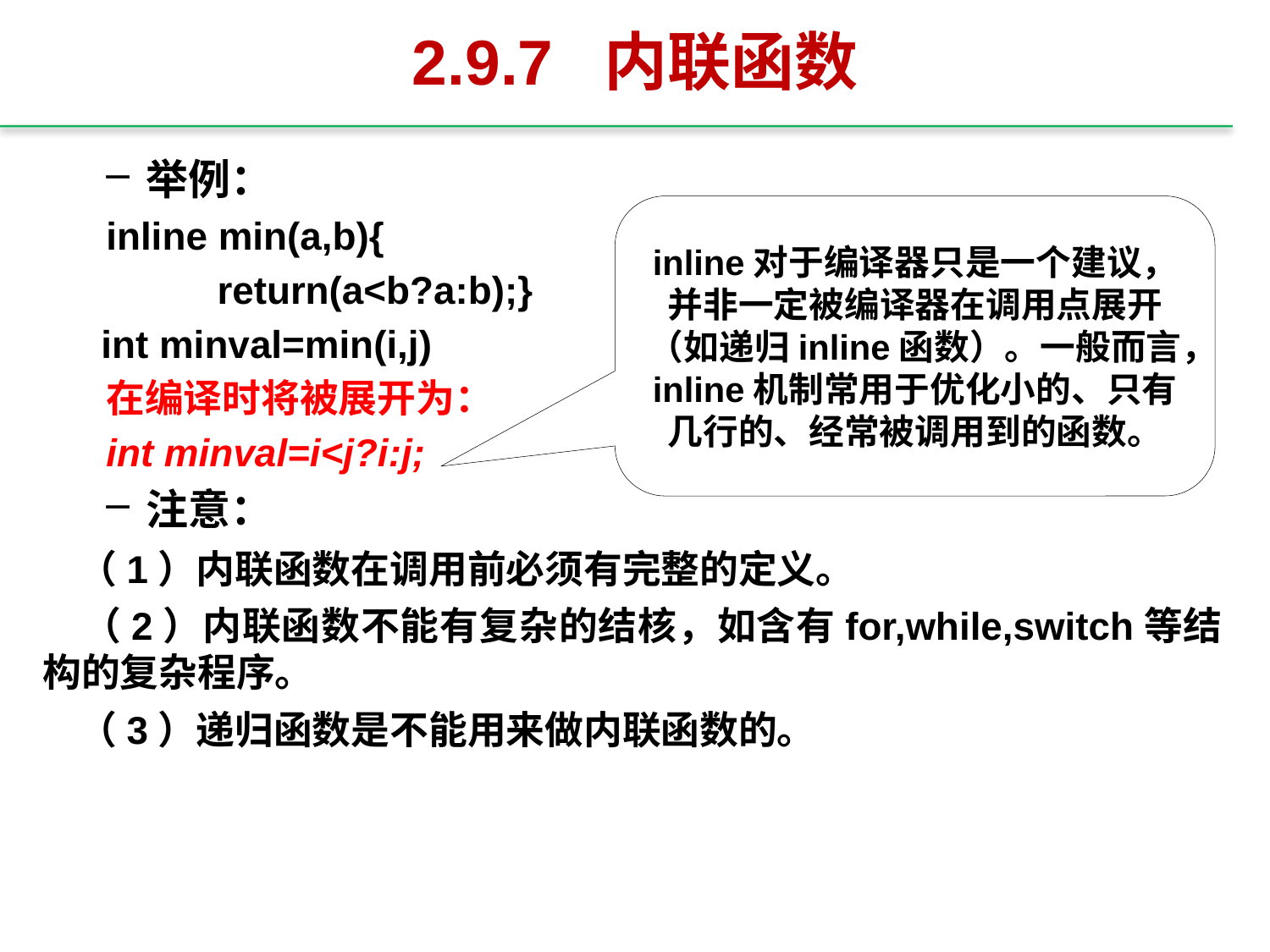

# 2.9.7  内联函数
举例：
inline min(a,b){
		return(a<b?a:b);}
	 int minval=min(i,j)
在编译时将被展开为：
int minval=i<j?i:j;
注意：
   （1）内联函数在调用前必须有完整的定义。
   （2）内联函数不能有复杂的结核，如含有for,while,switch等结构的复杂程序。
   （3）递归函数是不能用来做内联函数的。
inline对于编译器只是一个建议，并非一定被编译器在调用点展开（如递归inline函数）。一般而言，inline机制常用于优化小的、只有几行的、经常被调用到的函数。